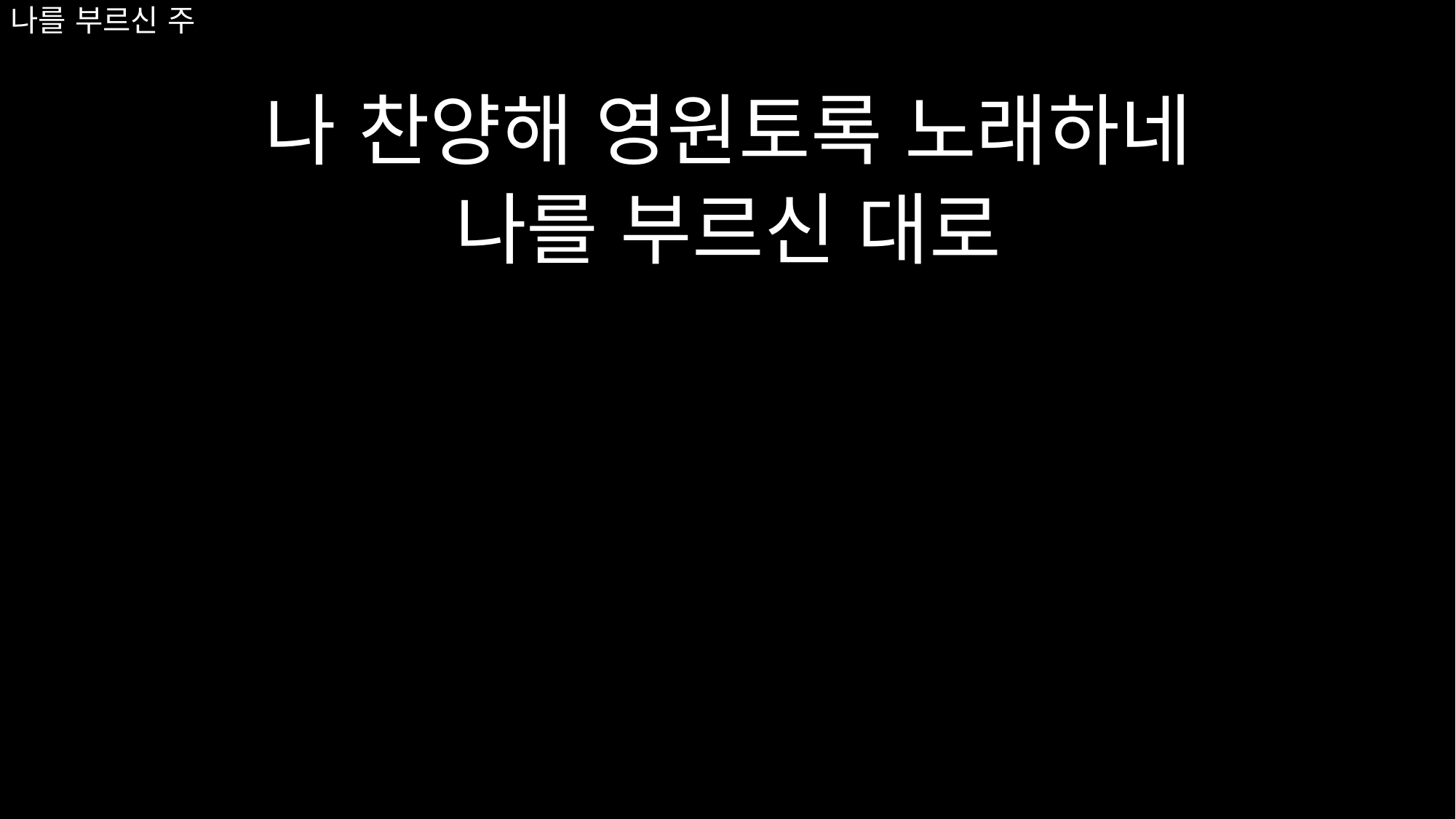

나 찬양해 영원토록 노래하네
나를 부르신 대로

# 나를 부르신 주